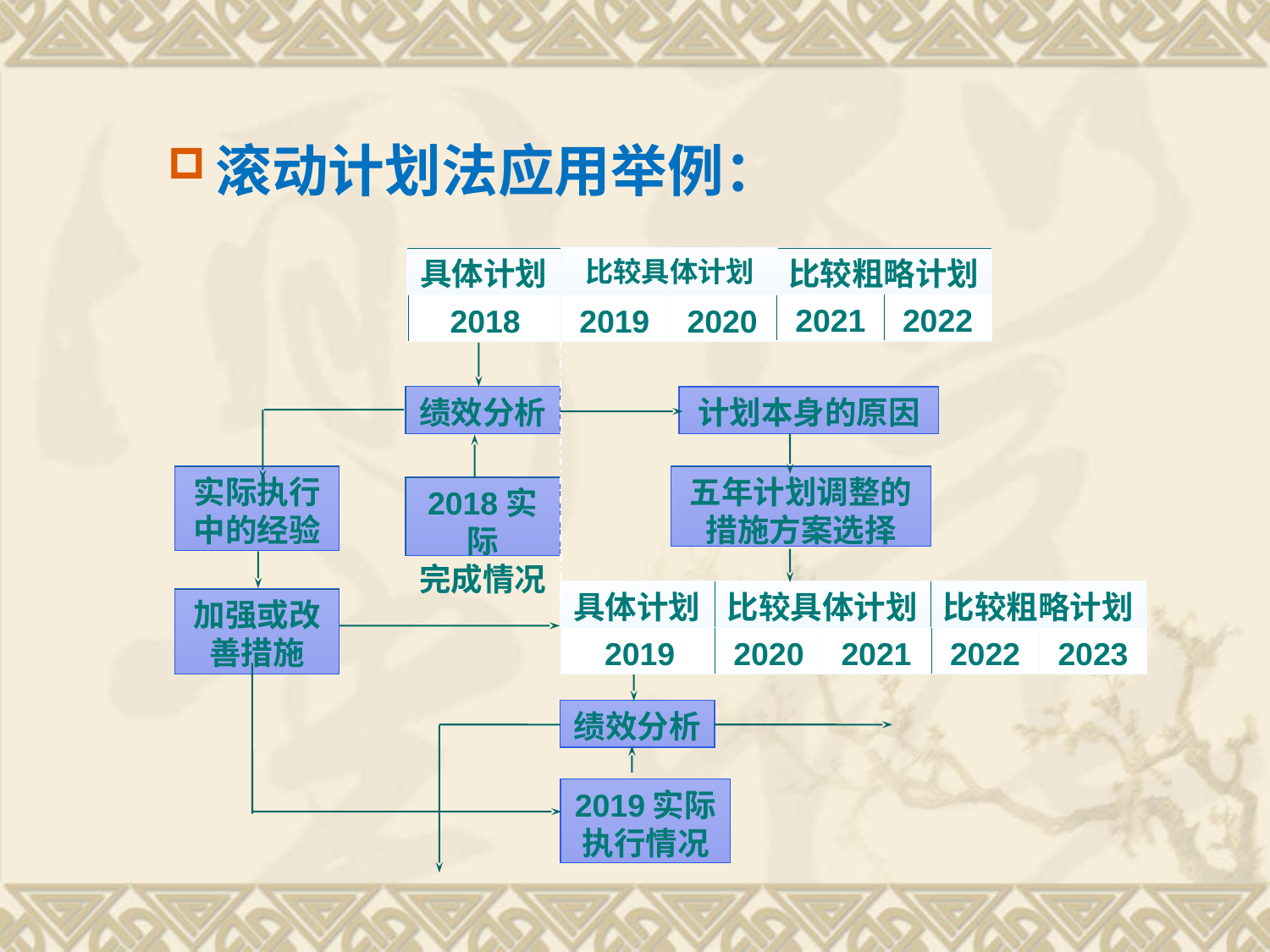

滚动计划法应用举例：
具体计划
比较粗略计划
2021
2022
2018
2019
2020

绩效分析
计划本身的原因

实际执行中的经验
五年计划调整的措施方案选择
2018实际
完成情况

具体计划
比较具体计划
比较粗略计划
加强或改善措施

2019
2020
2021
2022
2023

绩效分析

2019实际执行情况

比较具体计划